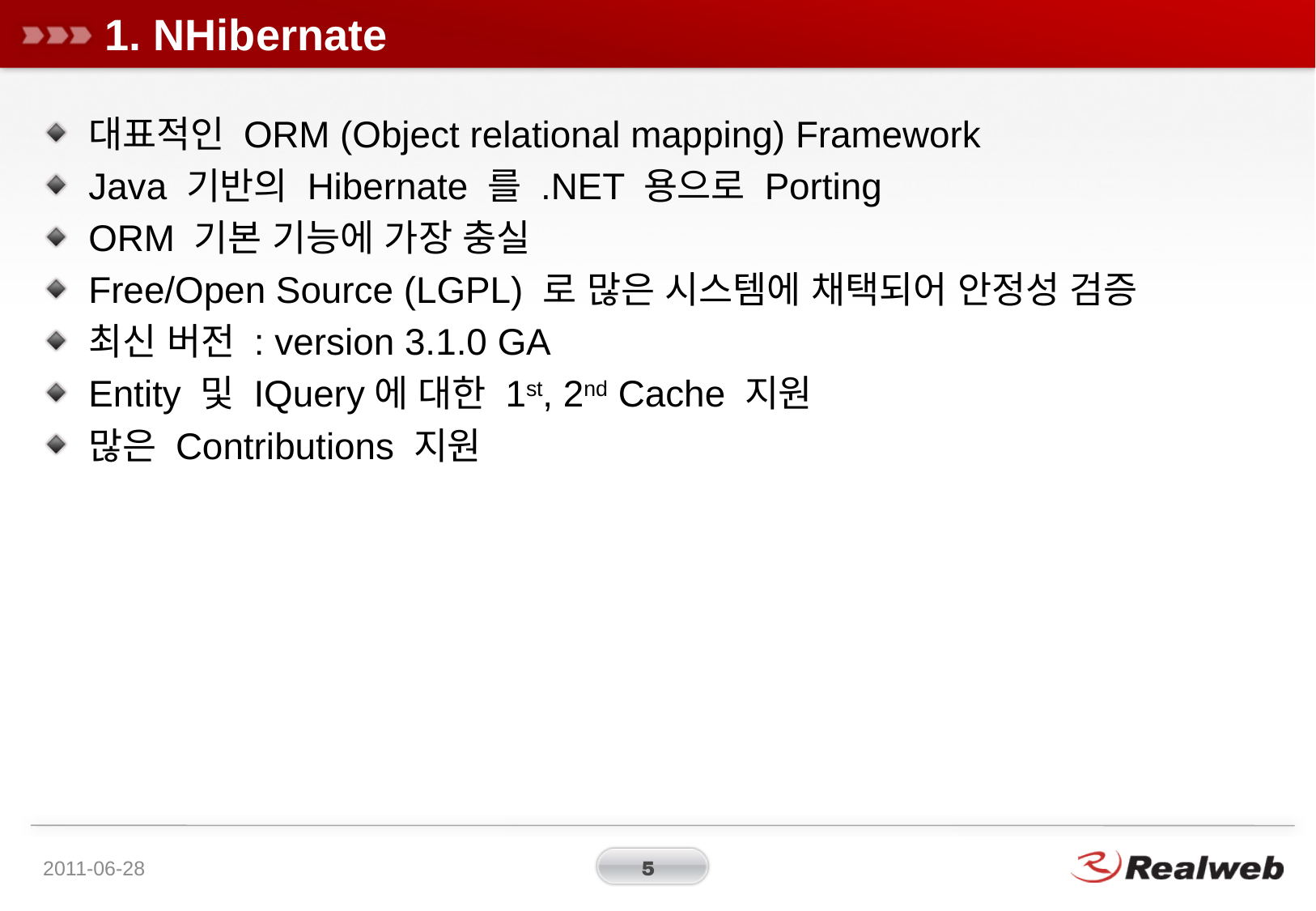

# 1. NHibernate
대표적인 ORM (Object relational mapping) Framework
Java 기반의 Hibernate 를 .NET 용으로 Porting
ORM 기본 기능에 가장 충실
Free/Open Source (LGPL) 로 많은 시스템에 채택되어 안정성 검증
최신 버전 : version 3.1.0 GA
Entity 및 IQuery에 대한 1st, 2nd Cache 지원
많은 Contributions 지원
2011-06-28
5